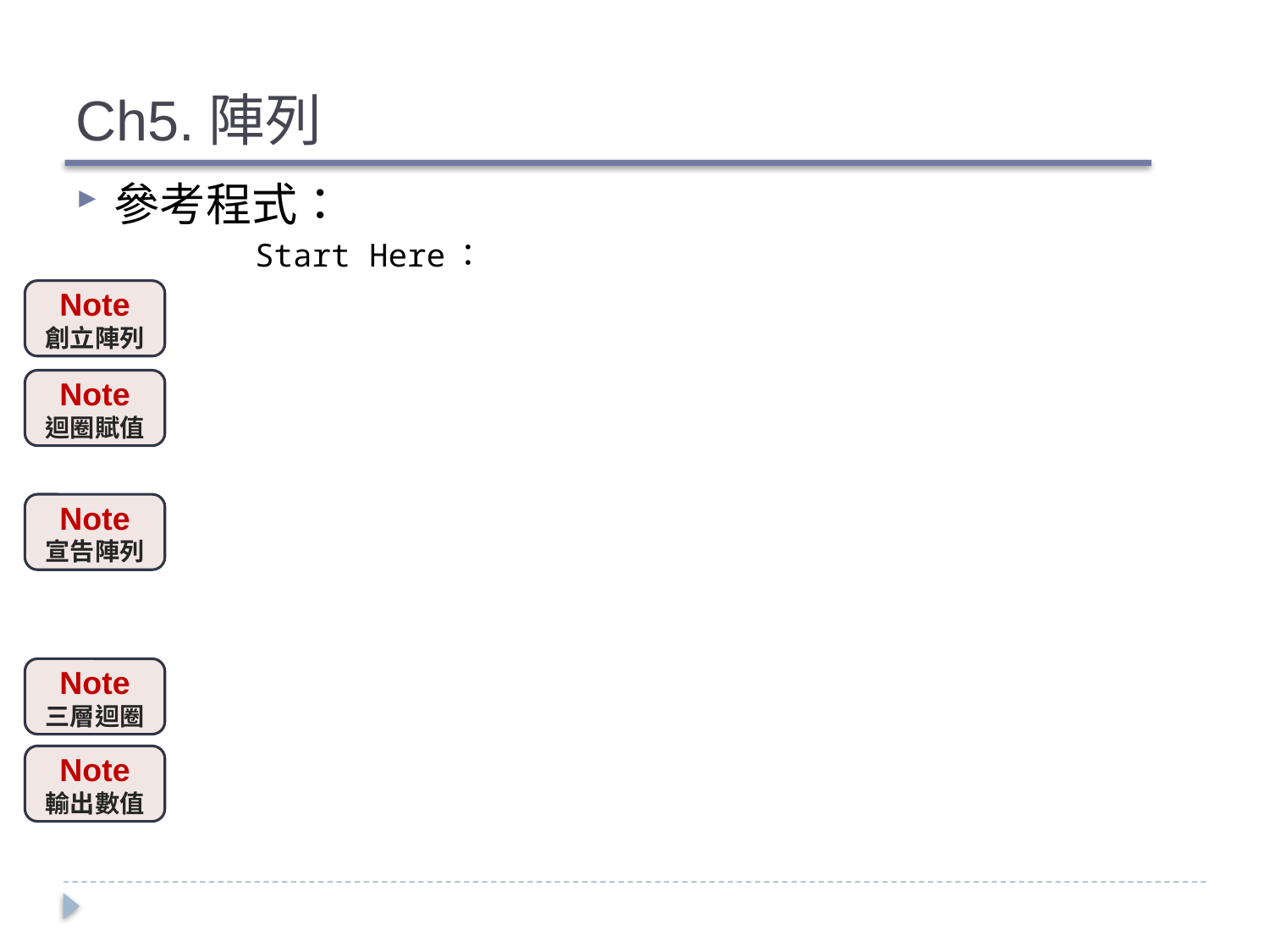

# Ch5.陣列
參考程式：
Start Here：

Note
創立陣列
Note
迴圈賦值
Note
宣告陣列
Note
三層迴圈
Note
輸出數值